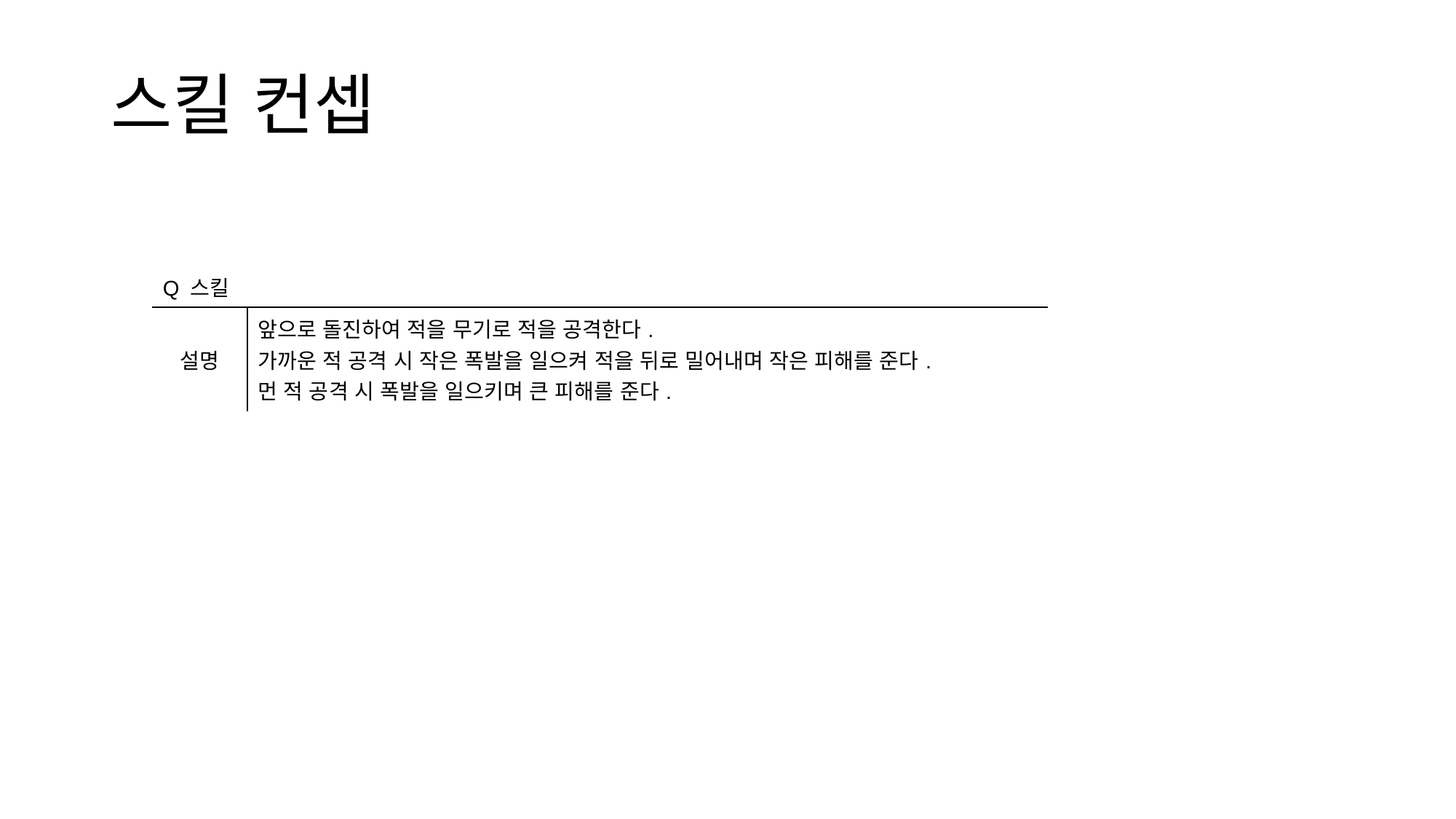

스킬 컨셉
| Q 스킬 |  |
| --- | --- |
| 설명 | 앞으로 돌진하여 적을 무기로 적을 공격한다. 가까운 적 공격 시 작은 폭발을 일으켜 적을 뒤로 밀어내며 작은 피해를 준다. 먼 적 공격 시 폭발을 일으키며 큰 피해를 준다. |